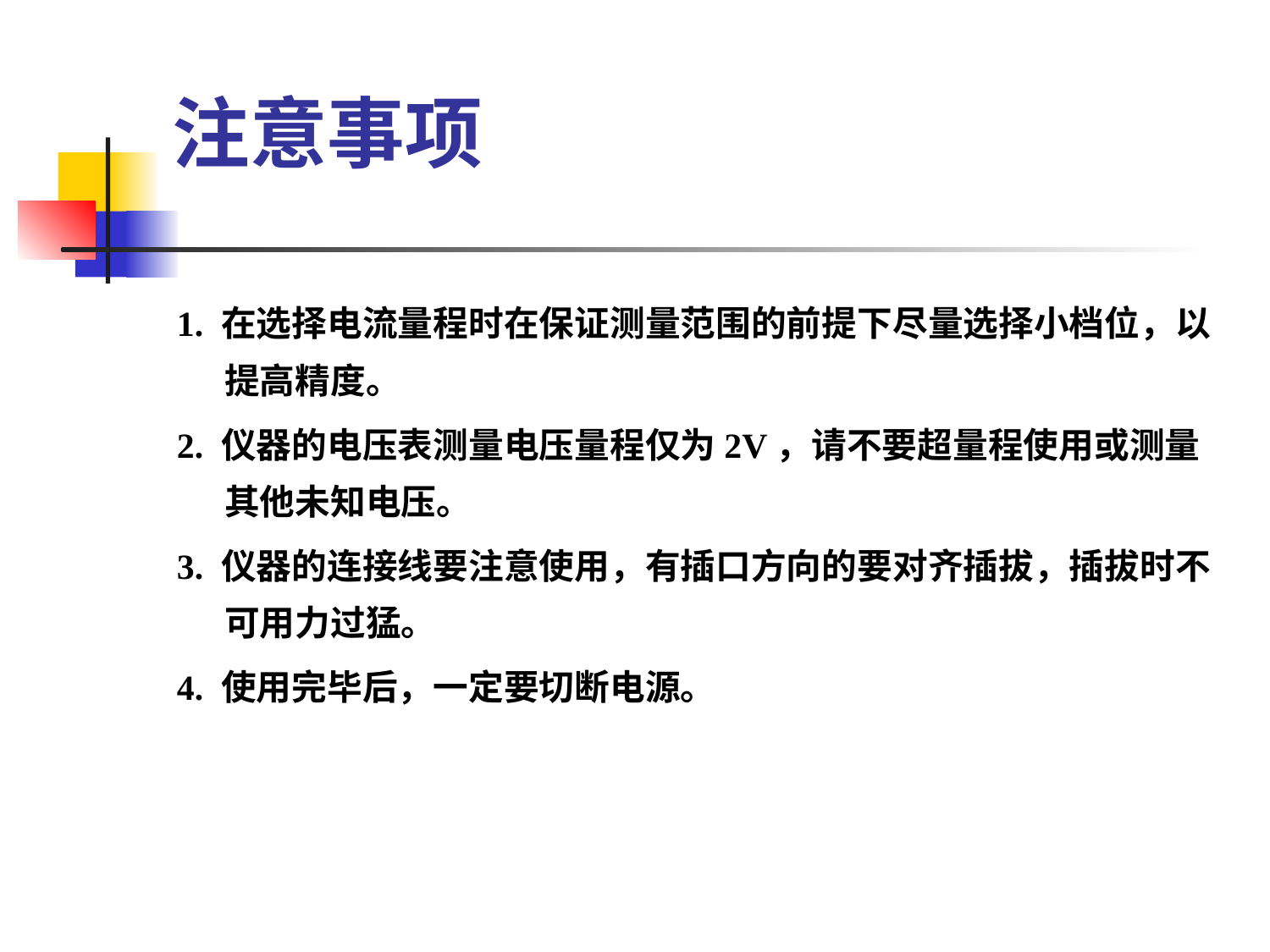

# 注意事项
1. 在选择电流量程时在保证测量范围的前提下尽量选择小档位，以提高精度。
2. 仪器的电压表测量电压量程仅为2V，请不要超量程使用或测量其他未知电压。
3. 仪器的连接线要注意使用，有插口方向的要对齐插拔，插拔时不可用力过猛。
4. 使用完毕后，一定要切断电源。